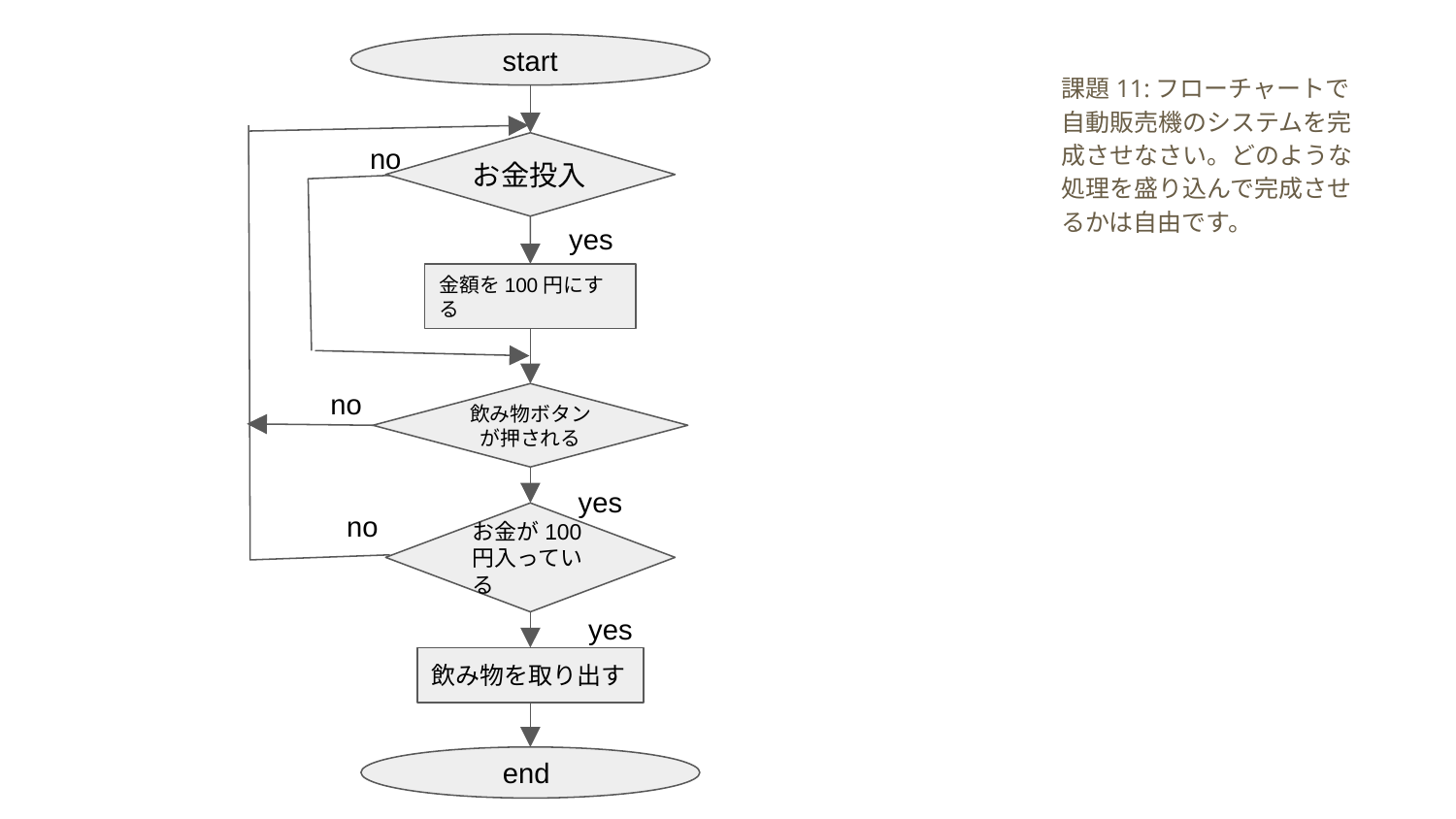

start
# 課題11:フローチャートで自動販売機のシステムを完成させなさい。どのような処理を盛り込んで完成させるかは自由です。

no

お金投入

yes
金額を100円にする
no
飲み物ボタンが押される
yes
no
お金が100円入っている
yes
飲み物を取り出す
end